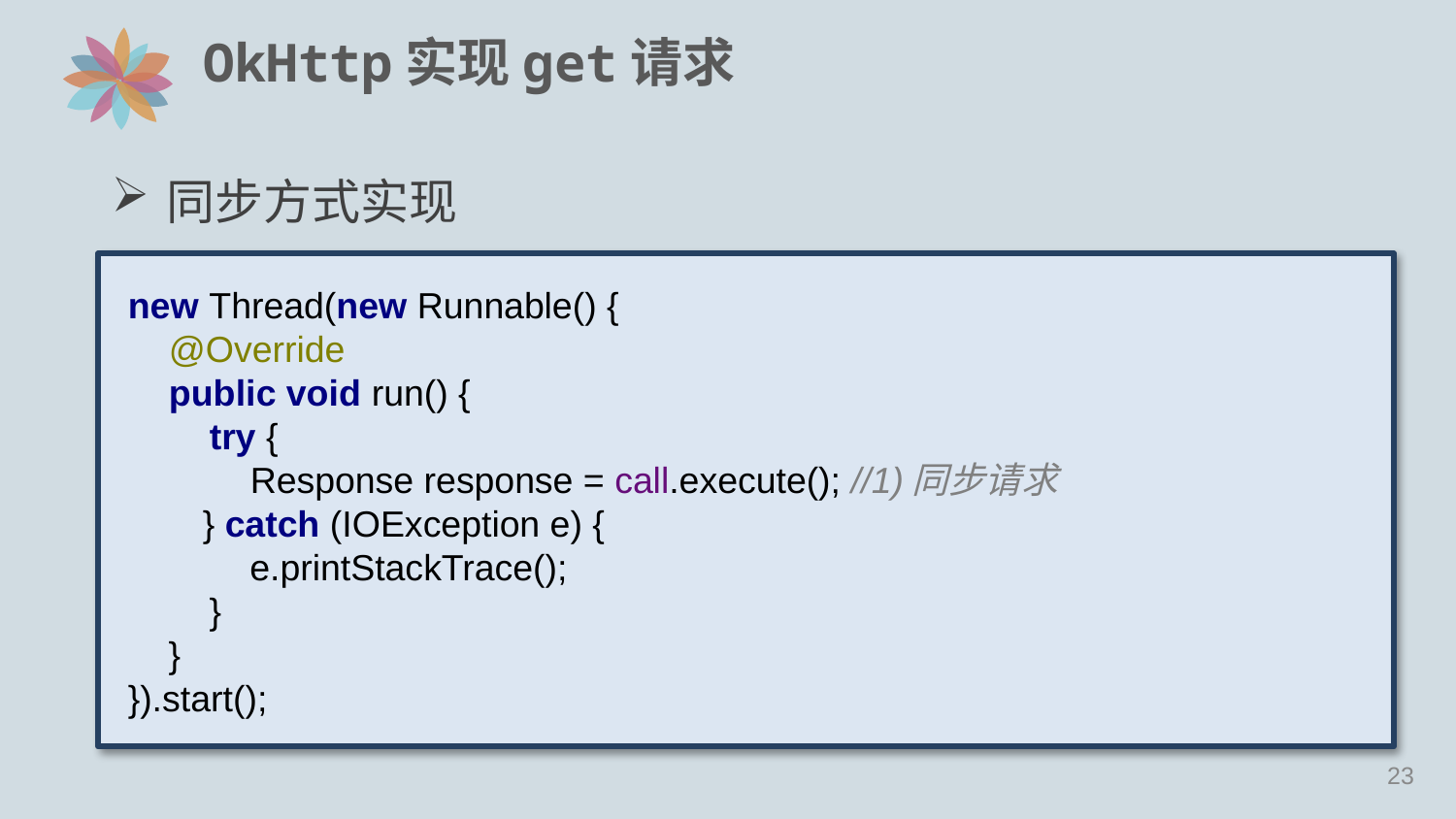

# OkHttp实现get请求
同步方式实现

new Thread(new Runnable() {
    @Override
    public void run() {
        try {
            Response response = call.execute(); //1)同步请求
        } catch (IOException e) {
            e.printStackTrace();
        }
    }
}).start();

23